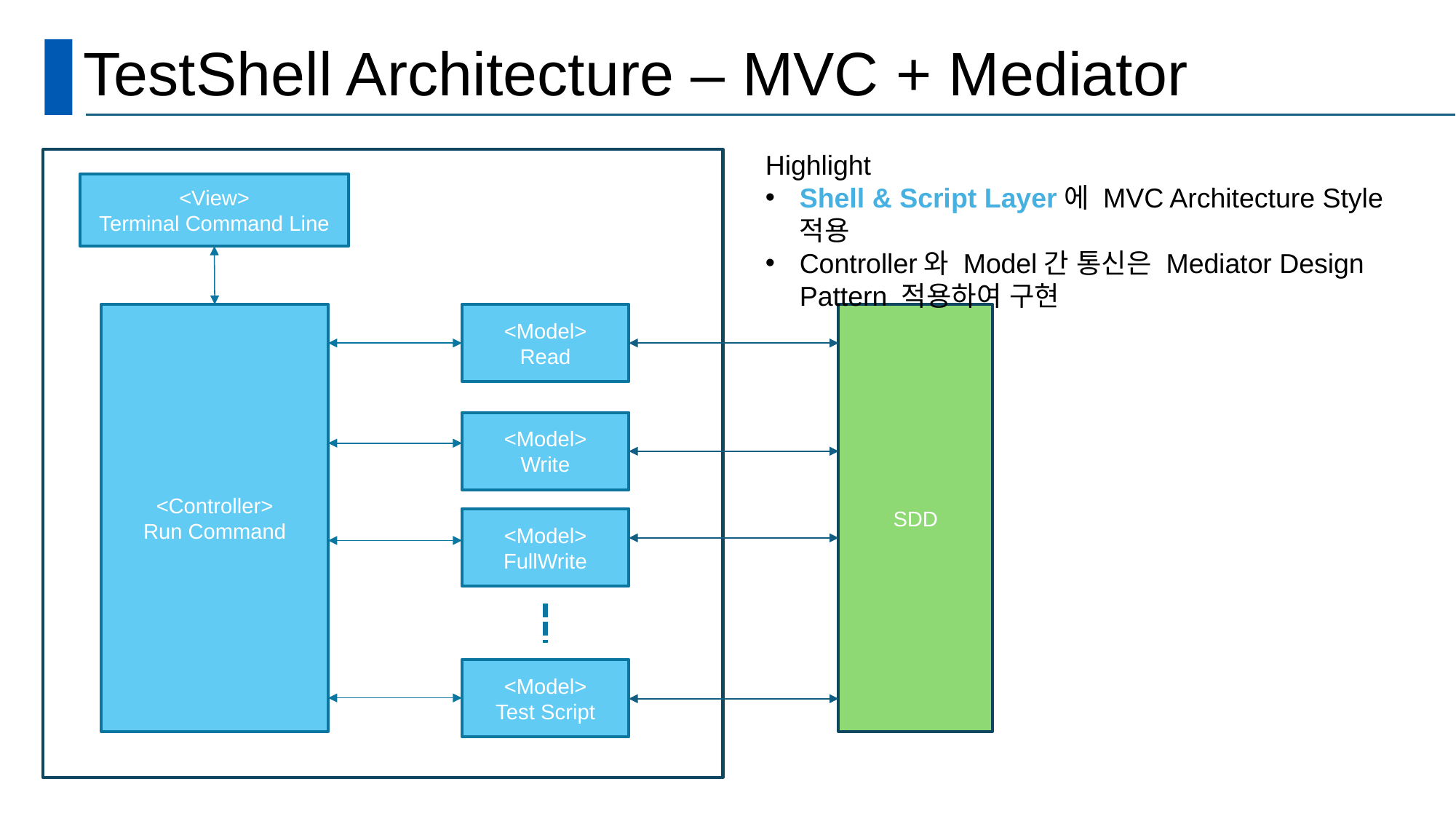

# TestShell Architecture – MVC + Mediator
Highlight
Shell & Script Layer에 MVC Architecture Style 적용
Controller와 Model간 통신은 Mediator Design Pattern 적용하여 구현

<View>
Terminal Command Line
<Controller>
Run Command
<Model>
Read
SDD
<Model>
Write
<Model>
FullWrite
<Model>
Test Script